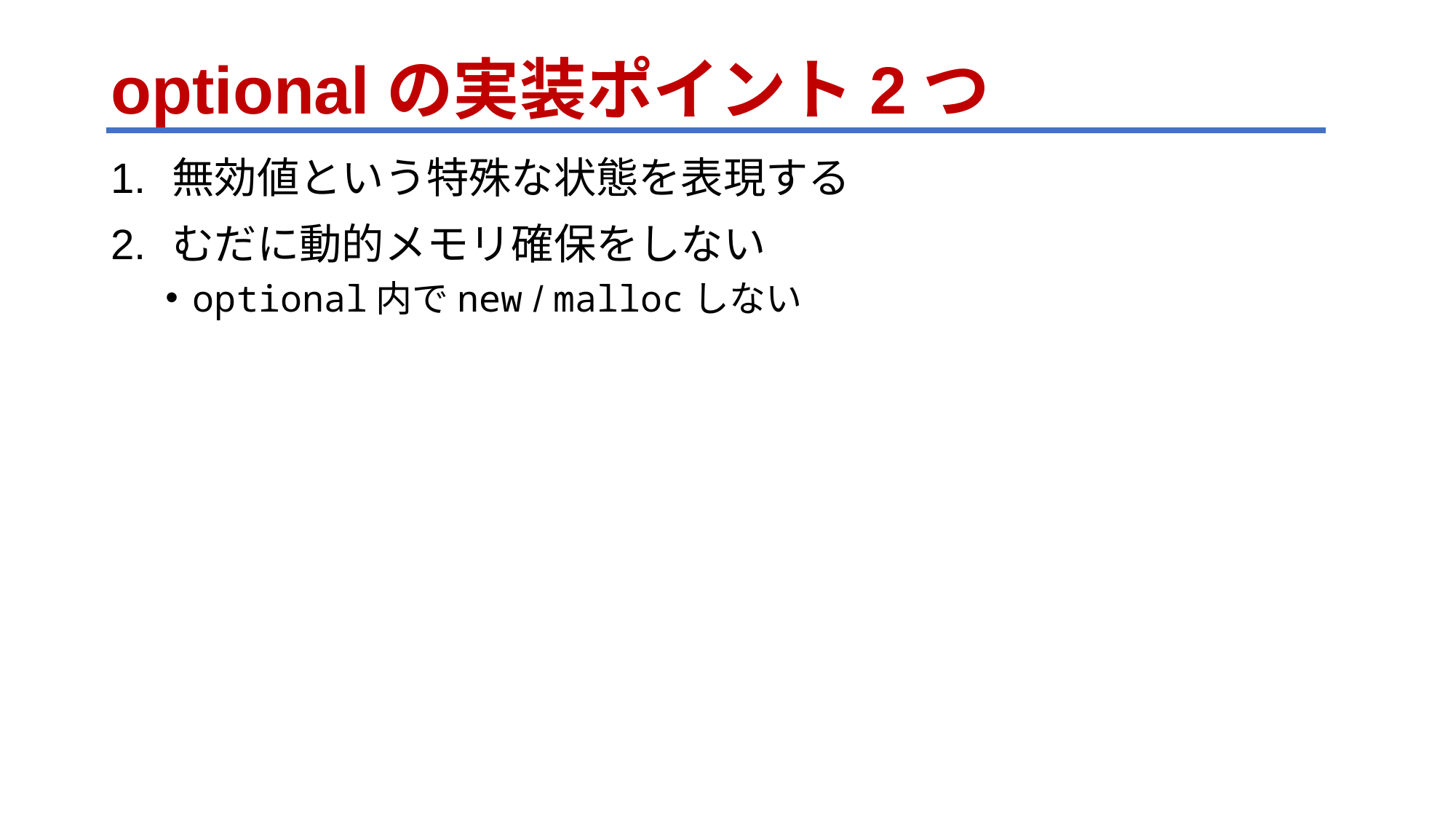

# optionalの実装ポイント2つ
無効値という特殊な状態を表現する
むだに動的メモリ確保をしない
optional内でnew / mallocしない